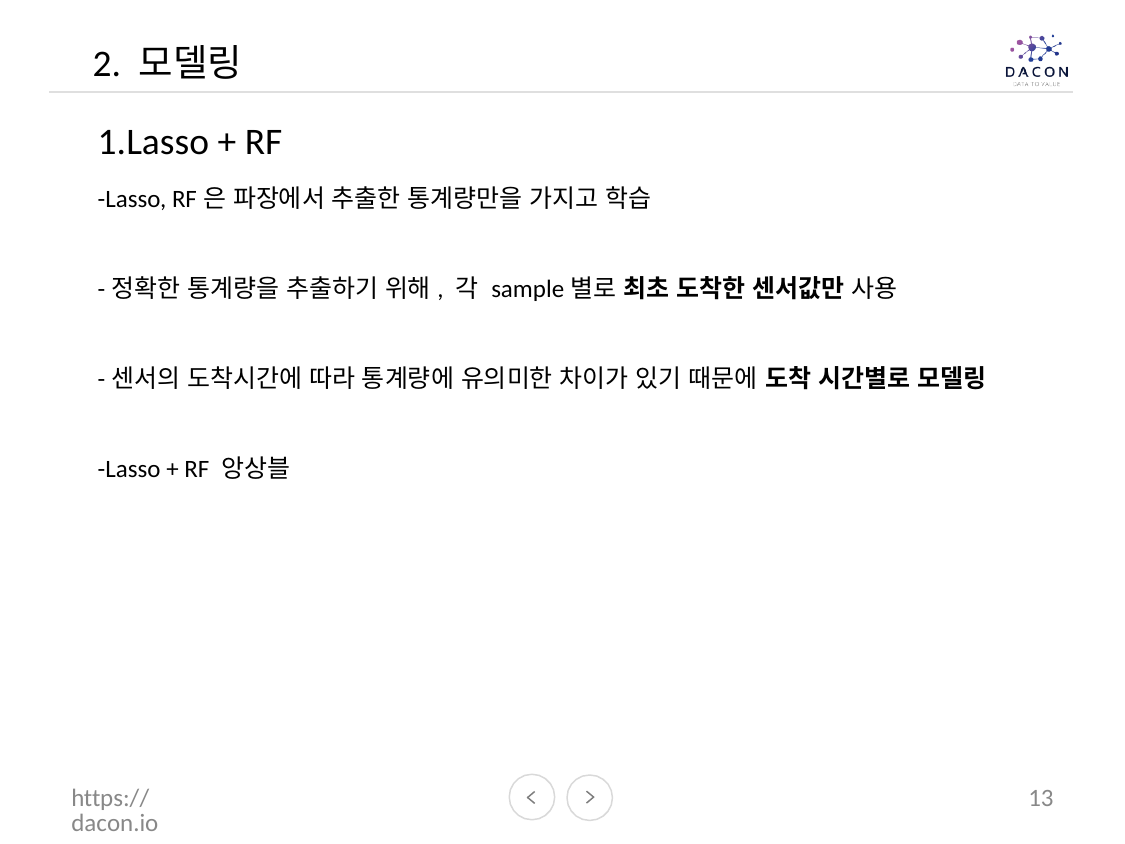

2. 모델링
1.Lasso + RF
-Lasso, RF은 파장에서 추출한 통계량만을 가지고 학습

-정확한 통계량을 추출하기 위해, 각 sample별로 최초 도착한 센서값만 사용

-센서의 도착시간에 따라 통계량에 유의미한 차이가 있기 때문에 도착 시간별로 모델링

-Lasso + RF 앙상블
https://dacon.io
13